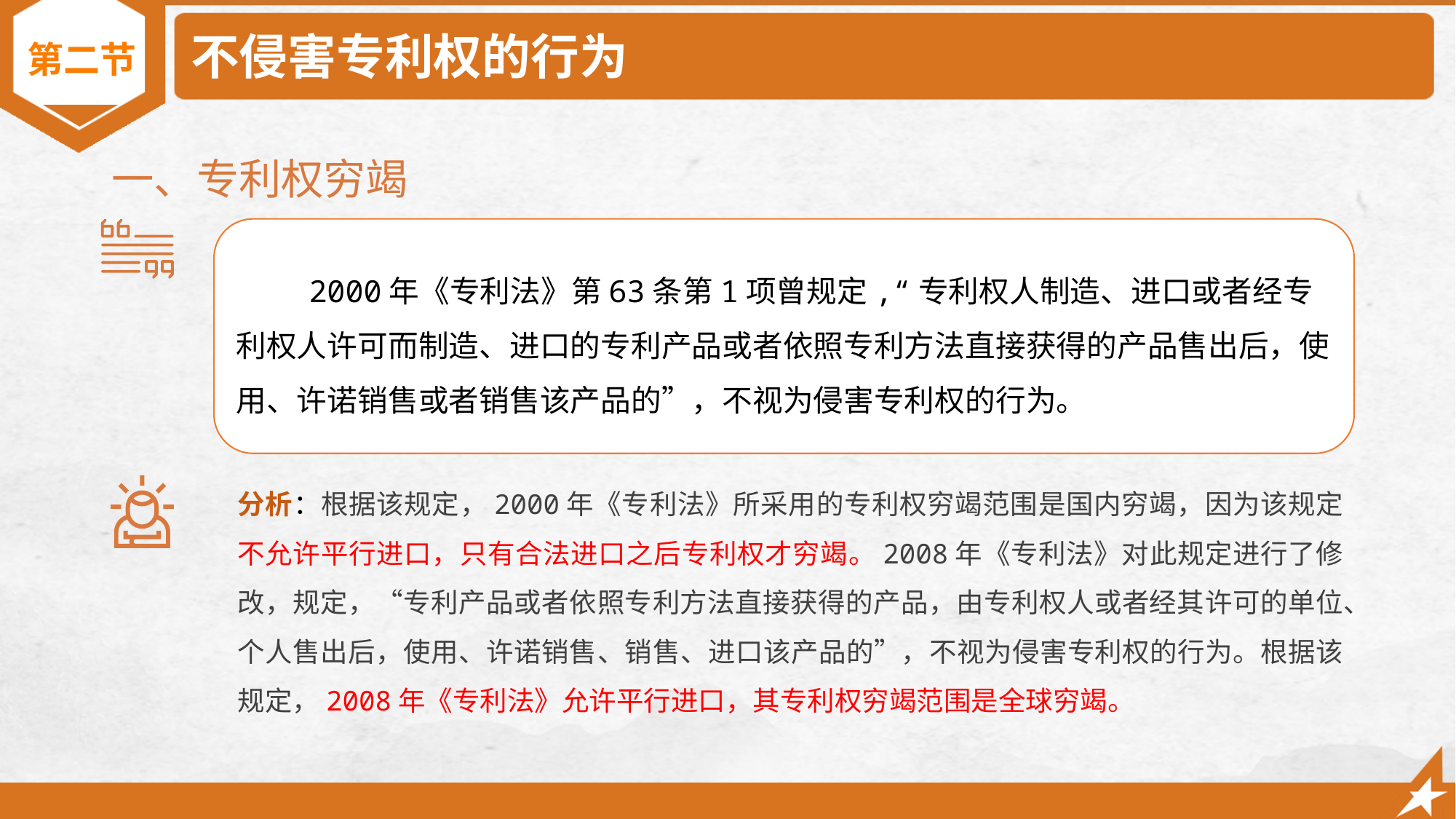

# 不侵害专利权的行为
第二节
一、专利权穷竭

    2000年《专利法》第63条第1项曾规定,“专利权人制造、进口或者经专利权人许可而制造、进口的专利产品或者依照专利方法直接获得的产品售出后，使用、许诺销售或者销售该产品的”，不视为侵害专利权的行为。

分析：根据该规定，2000年《专利法》所采用的专利权穷竭范围是国内穷竭，因为该规定不允许平行进口，只有合法进口之后专利权才穷竭。2008年《专利法》对此规定进行了修改，规定，“专利产品或者依照专利方法直接获得的产品，由专利权人或者经其许可的单位、个人售出后，使用、许诺销售、销售、进口该产品的”，不视为侵害专利权的行为。根据该规定，2008年《专利法》允许平行进口，其专利权穷竭范围是全球穷竭。